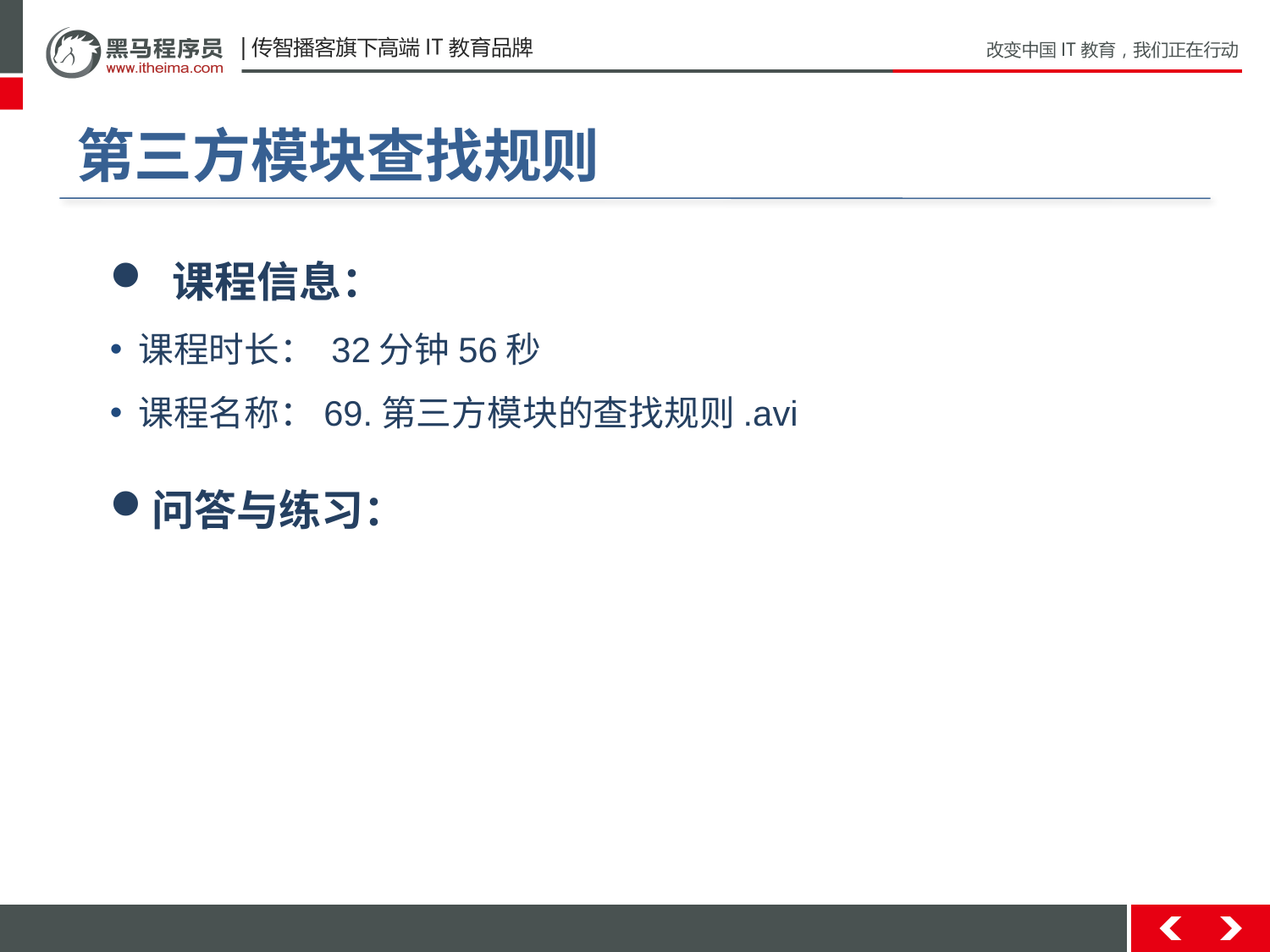

# 第三方模块查找规则
 课程信息：
 课程时长： 32分钟56秒
 课程名称：69.第三方模块的查找规则.avi
问答与练习：